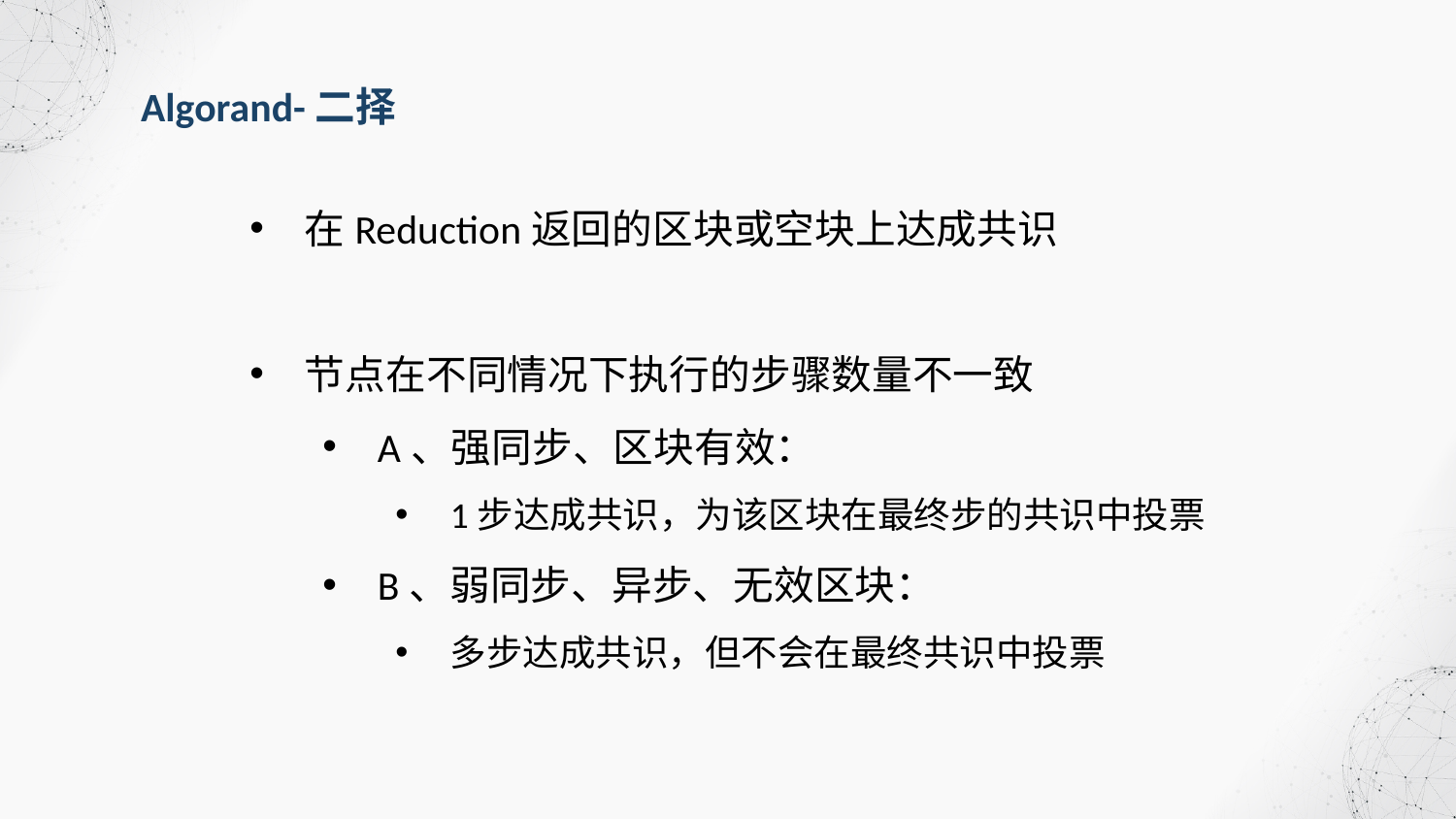

Algorand-二择
在Reduction返回的区块或空块上达成共识

节点在不同情况下执行的步骤数量不一致
A、强同步、区块有效：
1步达成共识，为该区块在最终步的共识中投票
B、弱同步、异步、无效区块：
多步达成共识，但不会在最终共识中投票